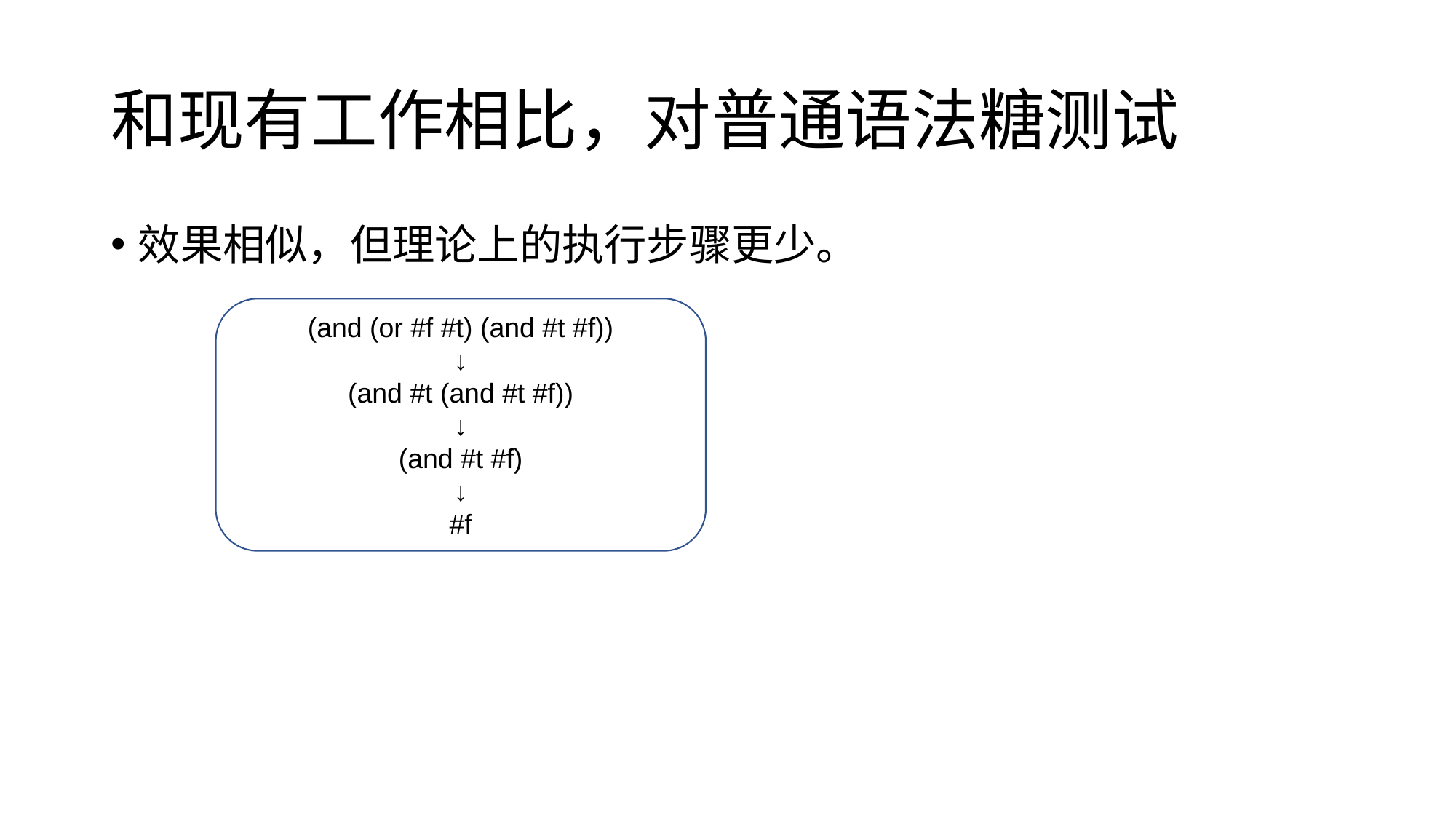

# 和现有工作相比，对普通语法糖测试
效果相似，但理论上的执行步骤更少。
(and (or #f #t) (and #t #f))
↓
(and #t (and #t #f))
↓
(and #t #f)
↓
#f